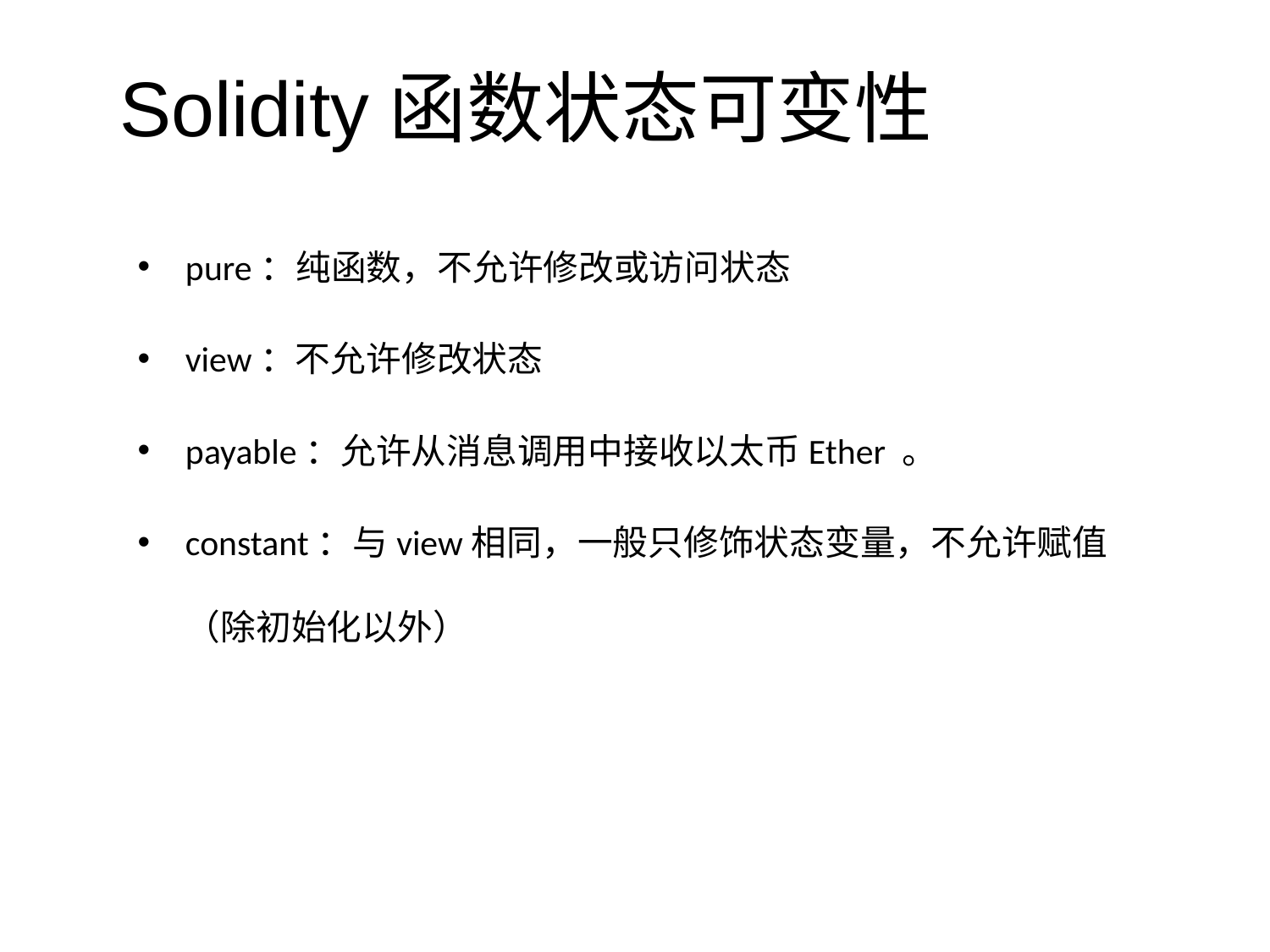

# Solidity函数状态可变性
pure：纯函数，不允许修改或访问状态
view：不允许修改状态
payable：允许从消息调用中接收以太币Ether 。
constant：与view相同，一般只修饰状态变量，不允许赋值（除初始化以外）